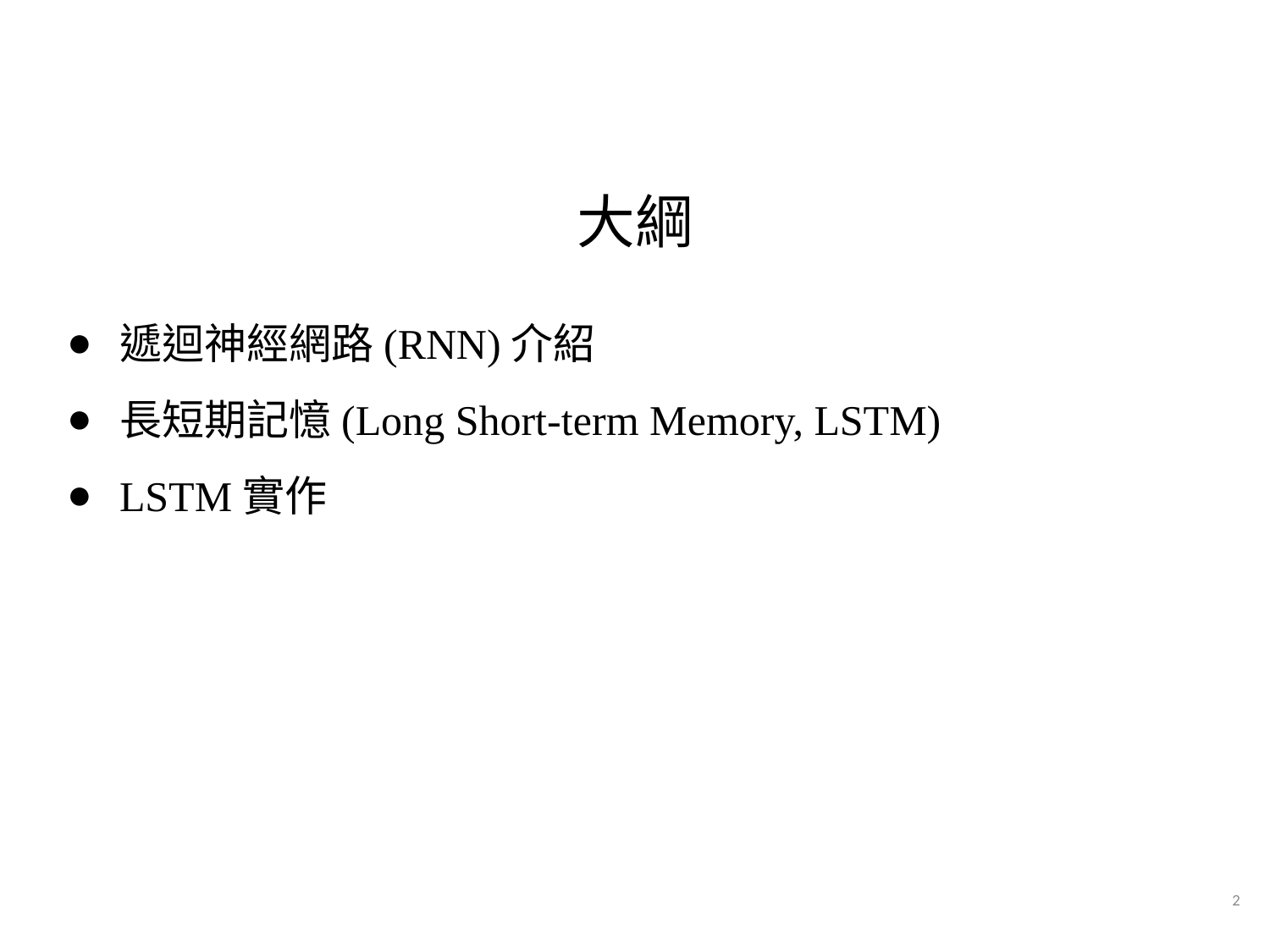

# 大綱
遞迴神經網路(RNN)介紹
長短期記憶(Long Short-term Memory, LSTM)
LSTM實作
2